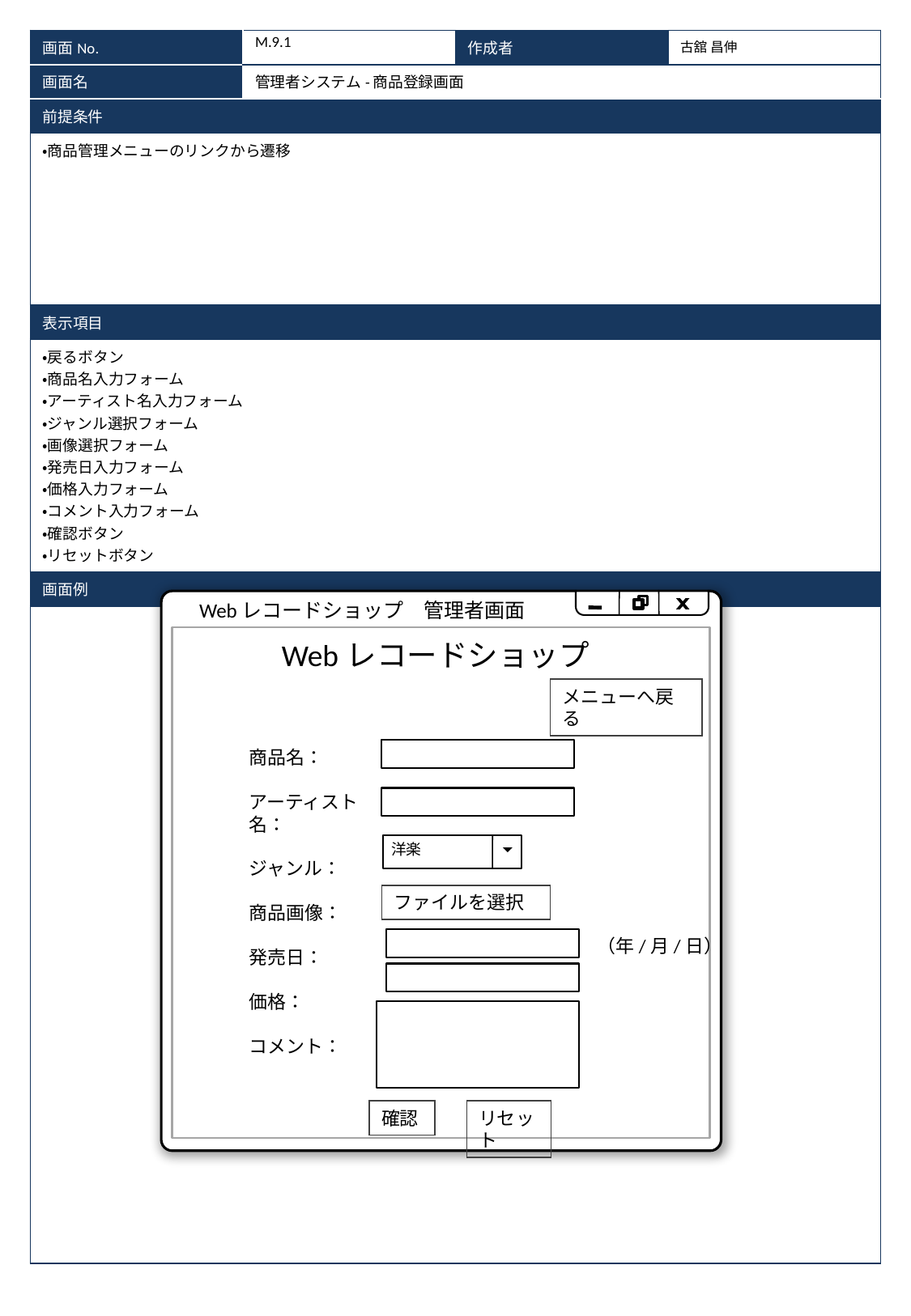

| 画面No. | M.9.1 | 作成者 | 古舘 昌伸 |
| --- | --- | --- | --- |
| 画面名 | 管理者システム-商品登録画面 |  |  |
| 前提条件 |  |  |  |
| ・商品管理メニューのリンクから遷移 |  |  |  |
| 表示項目 |  |  |  |
| ・戻るボタン ・商品名入力フォーム ・アーティスト名入力フォーム ・ジャンル選択フォーム ・画像選択フォーム ・発売日入力フォーム ・価格入力フォーム ・コメント入力フォーム ・確認ボタン ・リセットボタン |  |  |  |
| 画面例 |  |  |  |
|  |  |  |  |

Webレコードショップ　管理者画面

Webレコードショップ
メニューへ戻る
商品名：

アーティスト名：

ジャンル：

商品画像：

発売日：

価格：

コメント：

洋楽

ファイルを選択
（年/月/日）

確認
リセット